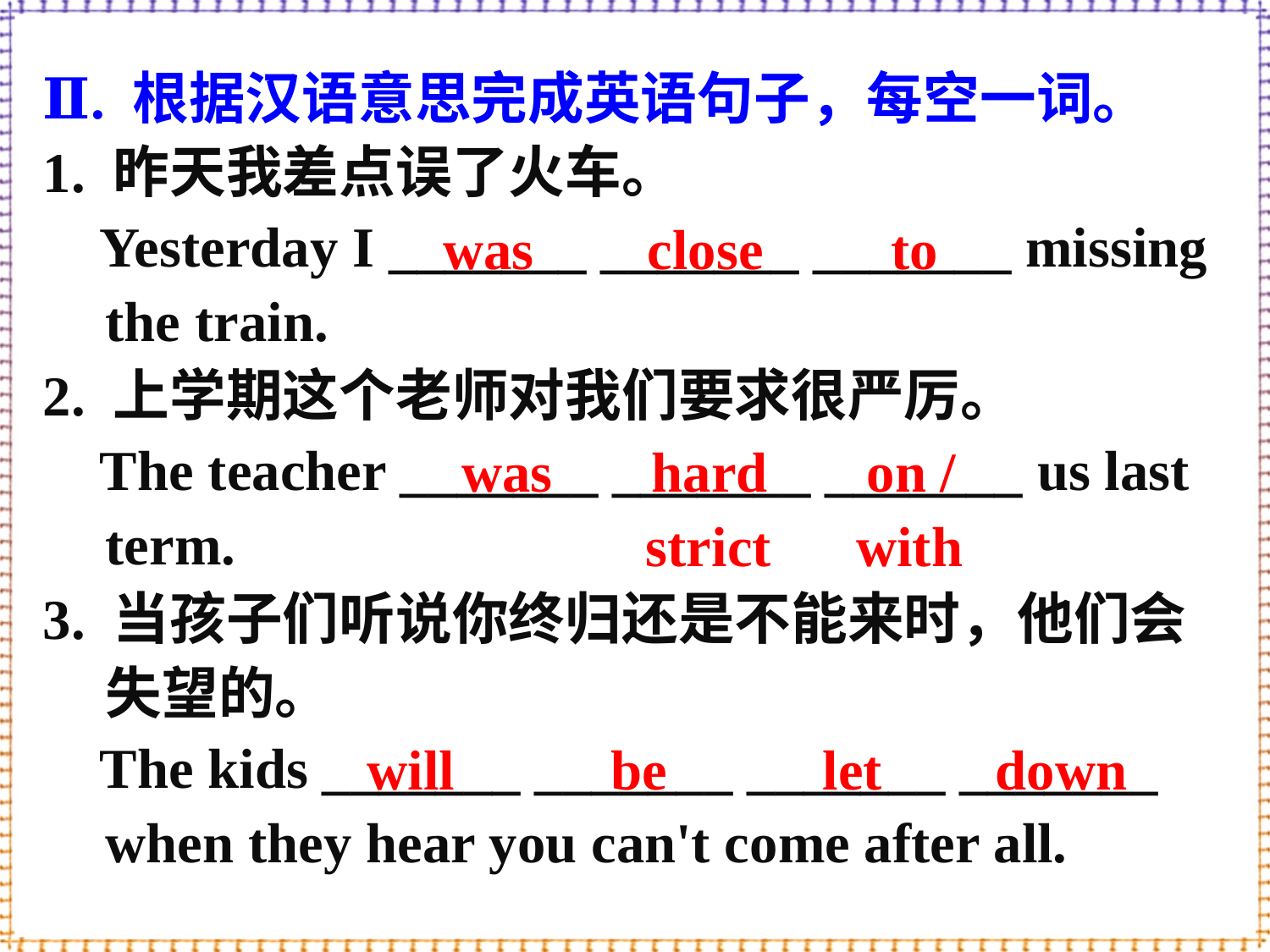

Ⅱ. 根据汉语意思完成英语句子，每空一词。
1. 昨天我差点误了火车。
    Yesterday I _______ _______ _______ missing the train.
2. 上学期这个老师对我们要求很严厉。
    The teacher _______ _______ _______ us last term.
3. 当孩子们听说你终归还是不能来时，他们会失望的。
    The kids _______ _______ _______ _______ when they hear you can't come after all.
was        close         to
was       hard       on /
             strict      with
will           be           let        down